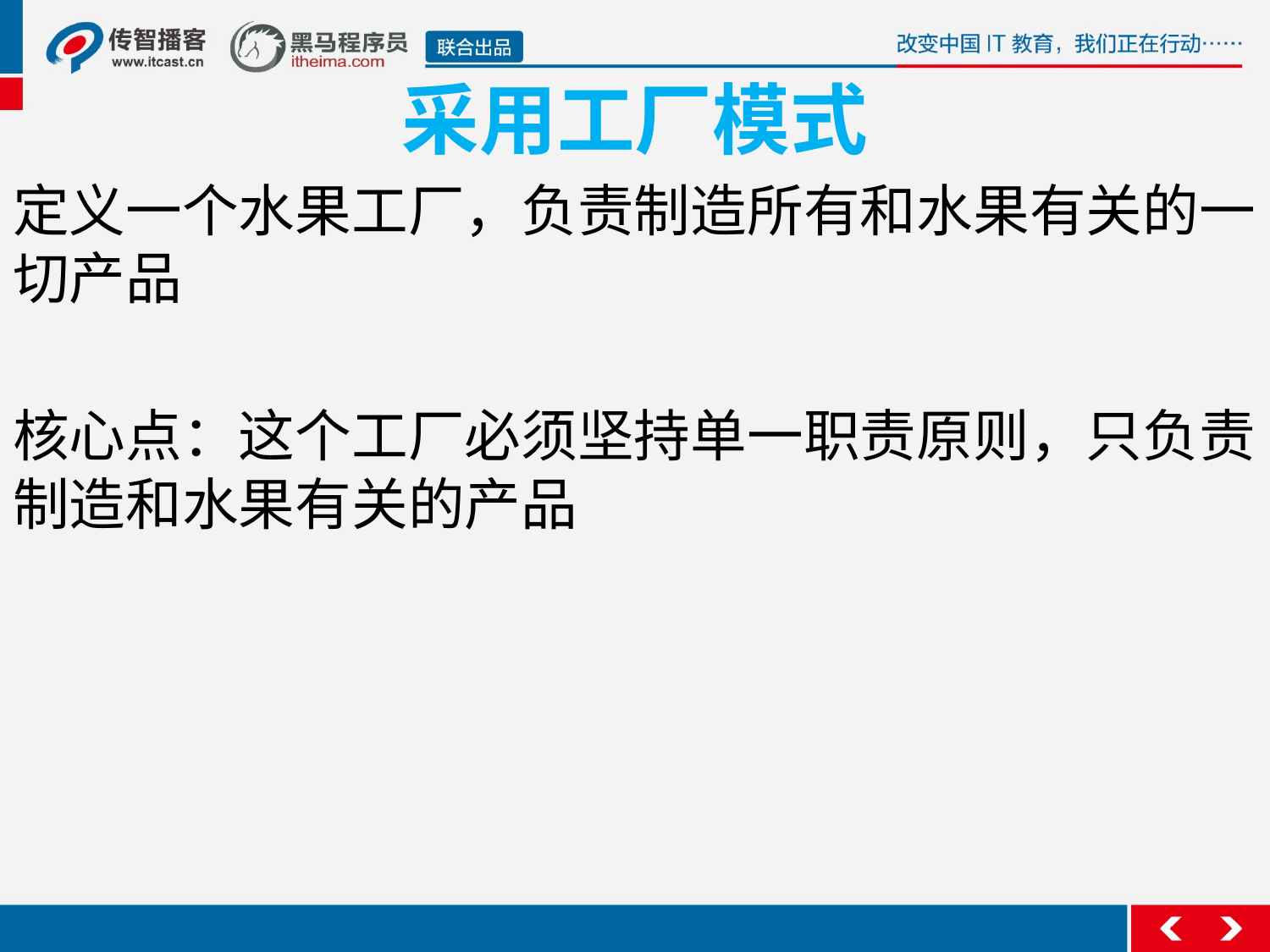

# 采用工厂模式
定义一个水果工厂，负责制造所有和水果有关的一切产品

核心点：这个工厂必须坚持单一职责原则，只负责制造和水果有关的产品